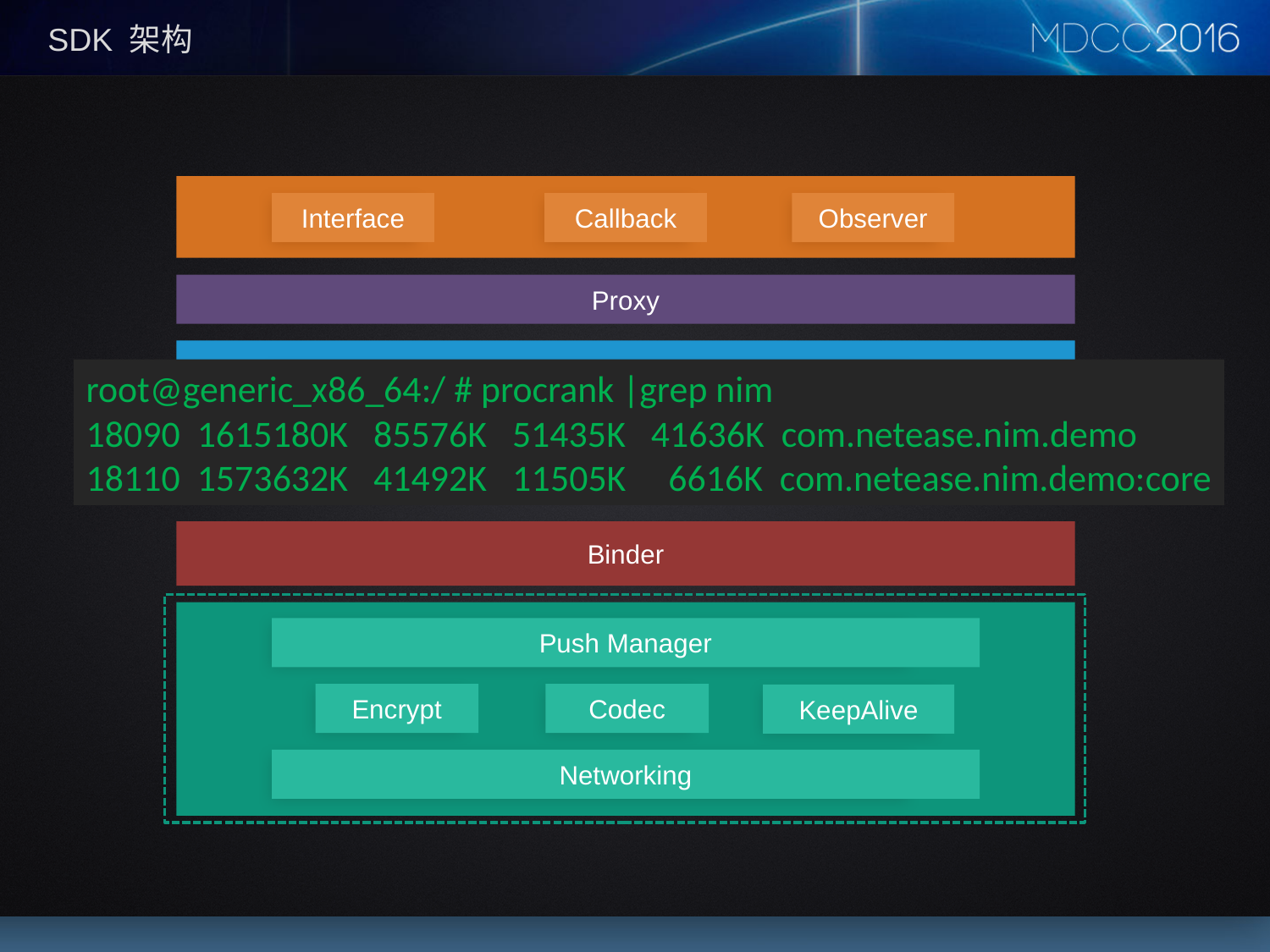

# SDK 架构

Interface
Callback
Observer
Proxy

Services
HTTP
Storage
Cache
Binder

Push Manager
Encrypt
Codec
KeepAlive
Networking
root@generic_x86_64:/ # procrank |grep nim
18090  1615180K   85576K   51435K   41636K  com.netease.nim.demo
18110  1573632K   41492K   11505K     6616K  com.netease.nim.demo:core